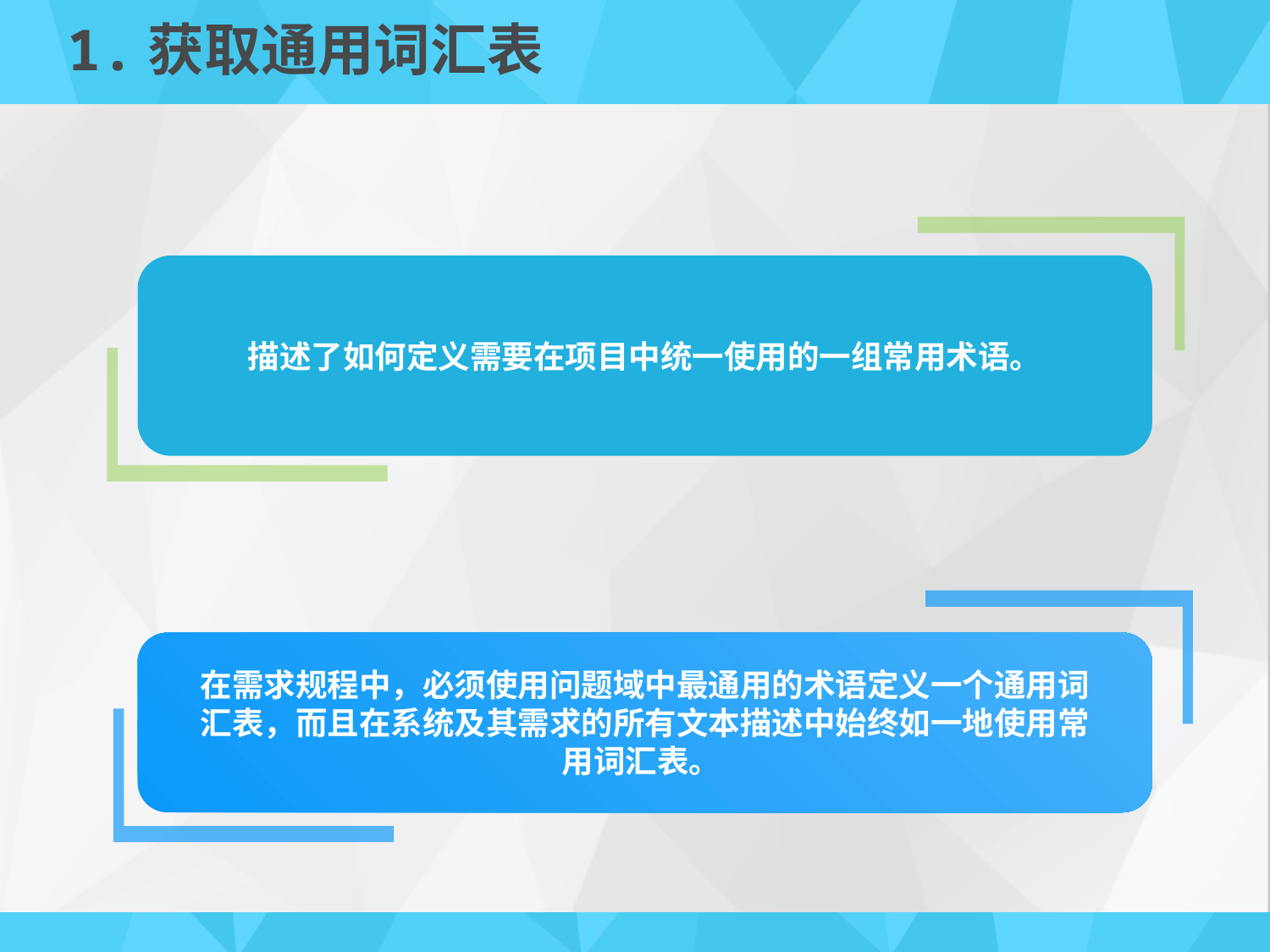

# 1.获取通用词汇表

描述了如何定义需要在项目中统一使用的一组常用术语。

在需求规程中，必须使用问题域中最通用的术语定义一个通用词
汇表，而且在系统及其需求的所有文本描述中始终如一地使用常
用词汇表。